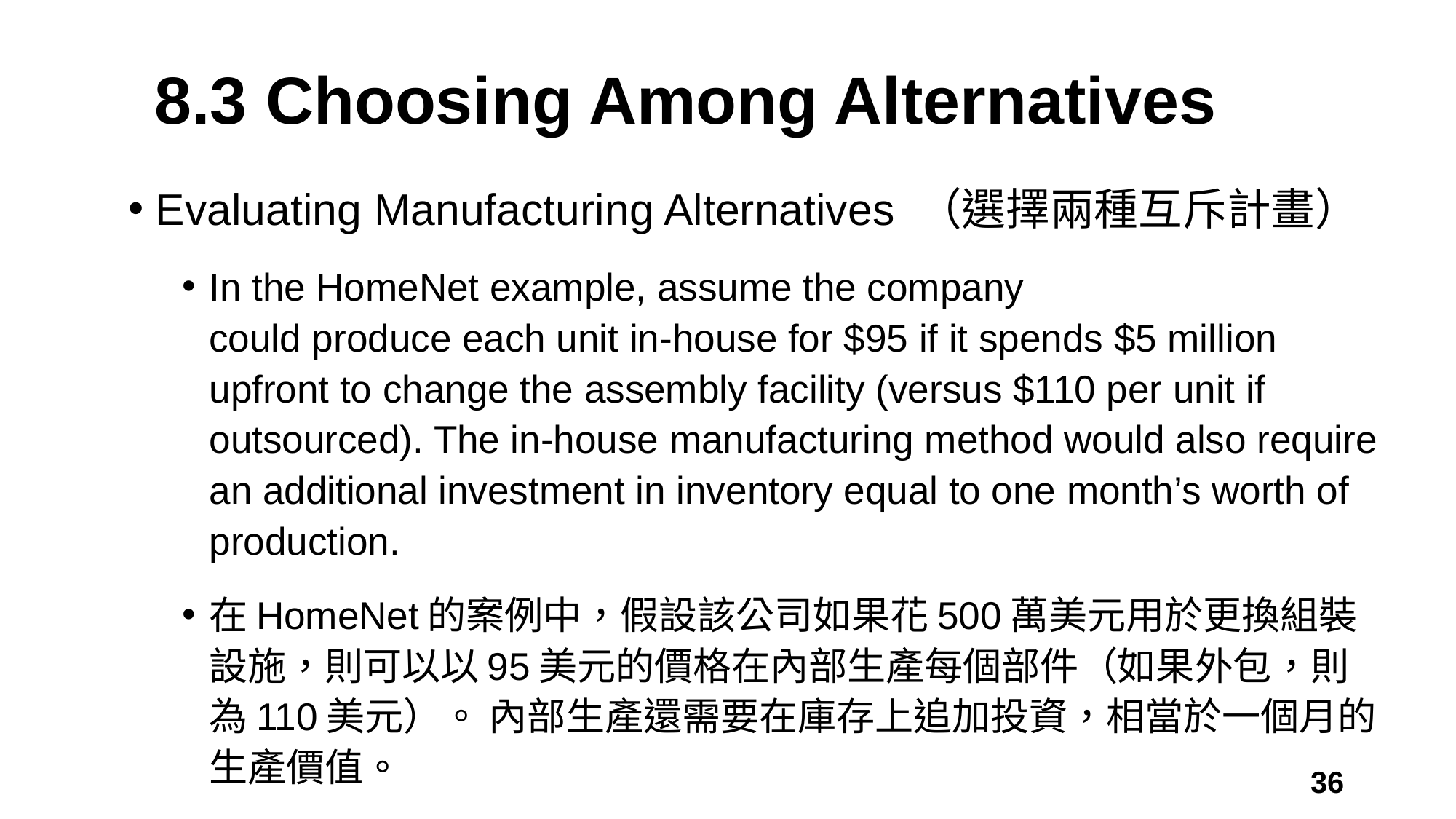

# 8.3 Choosing Among Alternatives
Evaluating Manufacturing Alternatives （選擇兩種互斥計畫）
In the HomeNet example, assume the company
could produce each unit in-house for $95 if it spends $5 million upfront to change the assembly facility (versus $110 per unit if outsourced). The in-house manufacturing method would also require an additional investment in inventory equal to one month’s worth of production.
在HomeNet的案例中，假設該公司如果花500萬美元用於更換組裝設施，則可以以95美元的價格在內部生產每個部件（如果外包，則為110美元）。 內部生產還需要在庫存上追加投資，相當於一個月的生產價值。

36